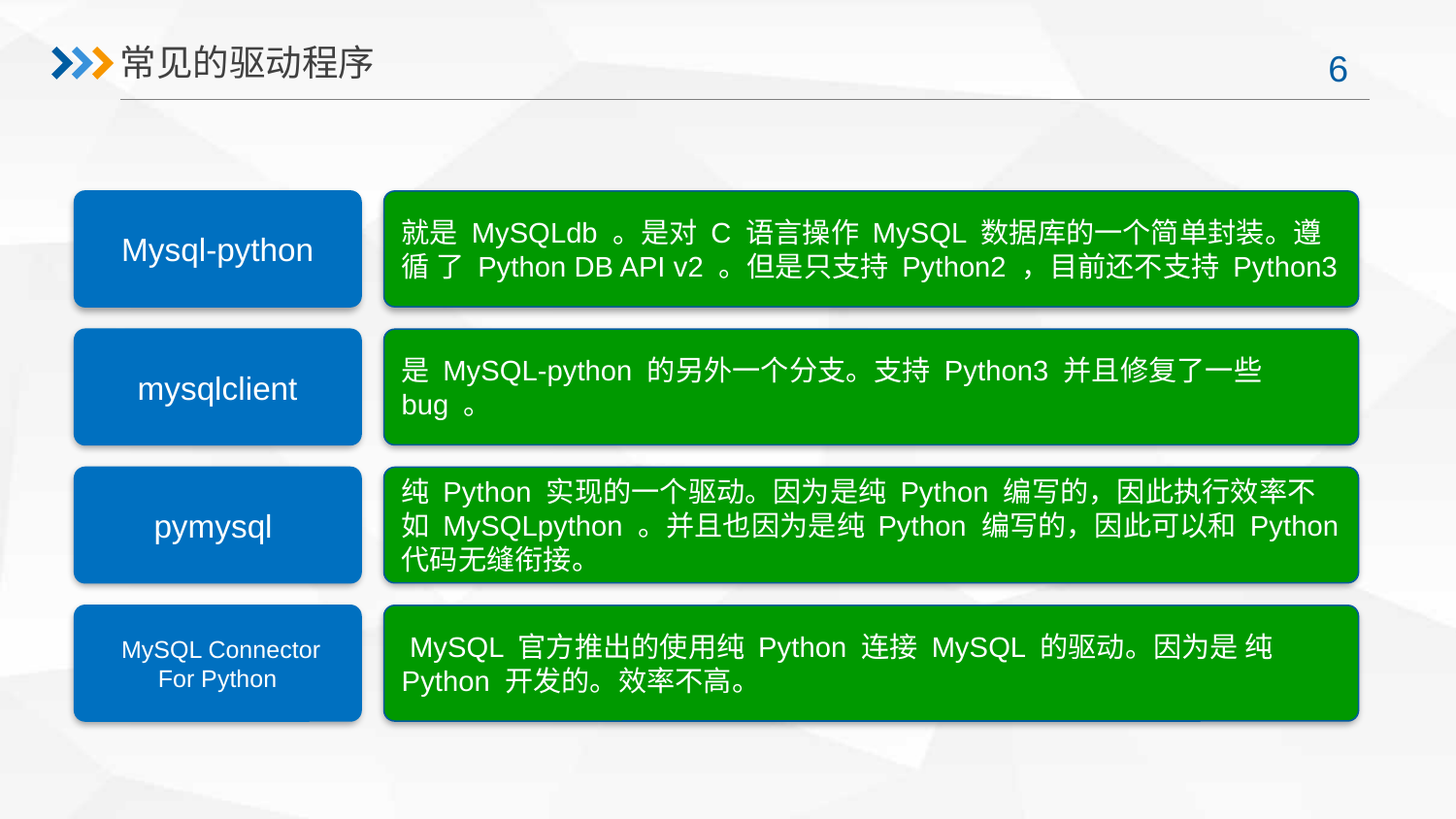

常见的驱动程序
Mysql-python
就是 MySQLdb 。是对 C 语言操作 MySQL 数据库的一个简单封装。遵循 了 Python DB API v2 。但是只支持 Python2 ，目前还不支持 Python3
 mysqlclient
是 MySQL-python 的另外一个分支。支持 Python3 并且修复了一些 bug 。
pymysql
纯 Python 实现的一个驱动。因为是纯 Python 编写的，因此执行效率不如 MySQLpython 。并且也因为是纯 Python 编写的，因此可以和 Python 代码无缝衔接。
 MySQL Connector
For Python
 MySQL 官方推出的使用纯 Python 连接 MySQL 的驱动。因为是 纯 Python 开发的。效率不高。